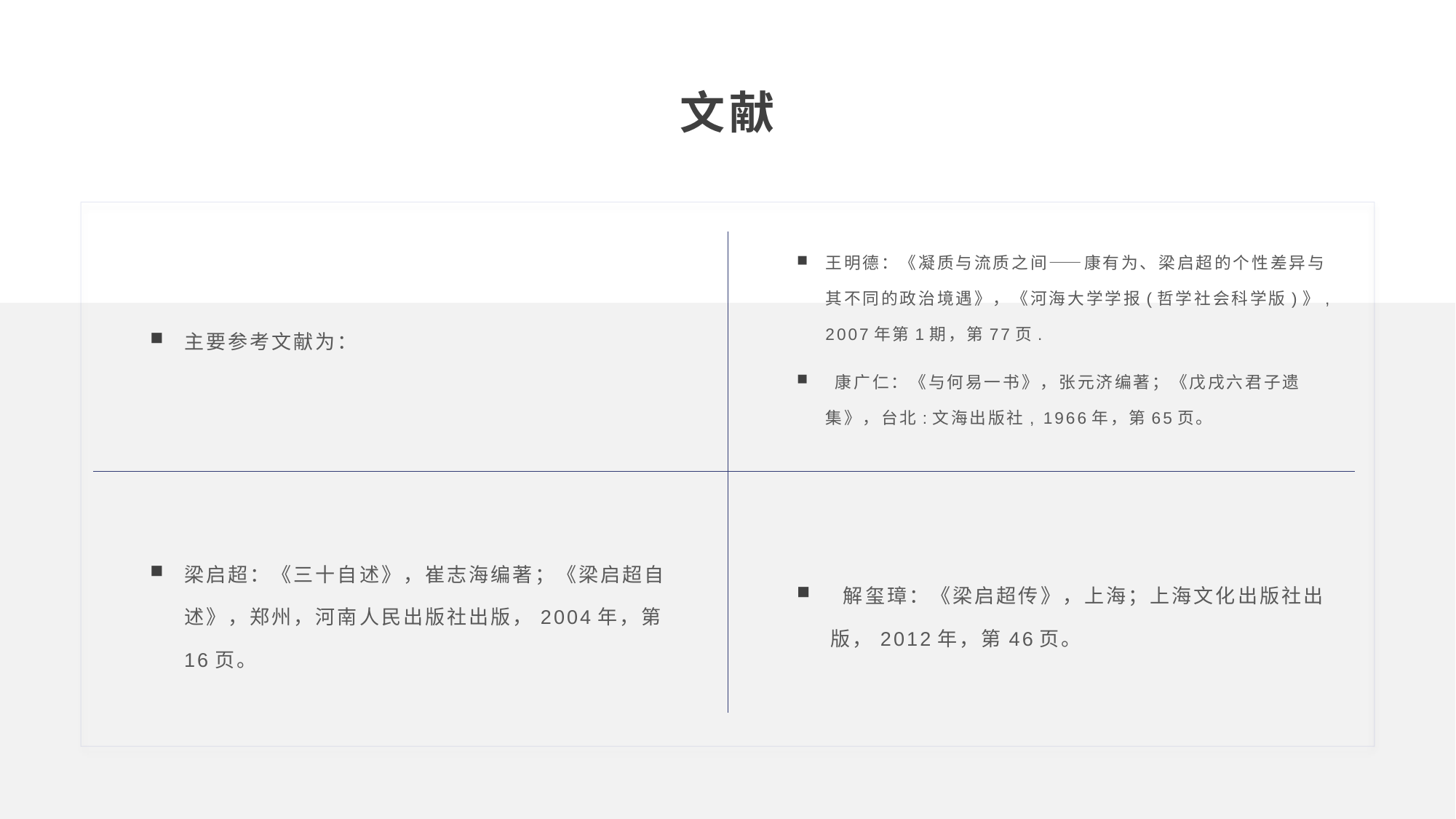

文献

主要参考文献为：
王明德：《凝质与流质之间——康有为、梁启超的个性差异与其不同的政治境遇》，《河海大学学报(哲学社会科学版)》,2007年第1期，第77页.
 康广仁：《与何易一书》，张元济编著；《戊戌六君子遗集》，台北:文海出版社, 1966年，第65页。

梁启超：《三十自述》，崔志海编著；《梁启超自述》，郑州，河南人民出版社出版，2004年，第16页。
 解玺璋：《梁启超传》，上海；上海文化出版社出版，2012年，第46页。